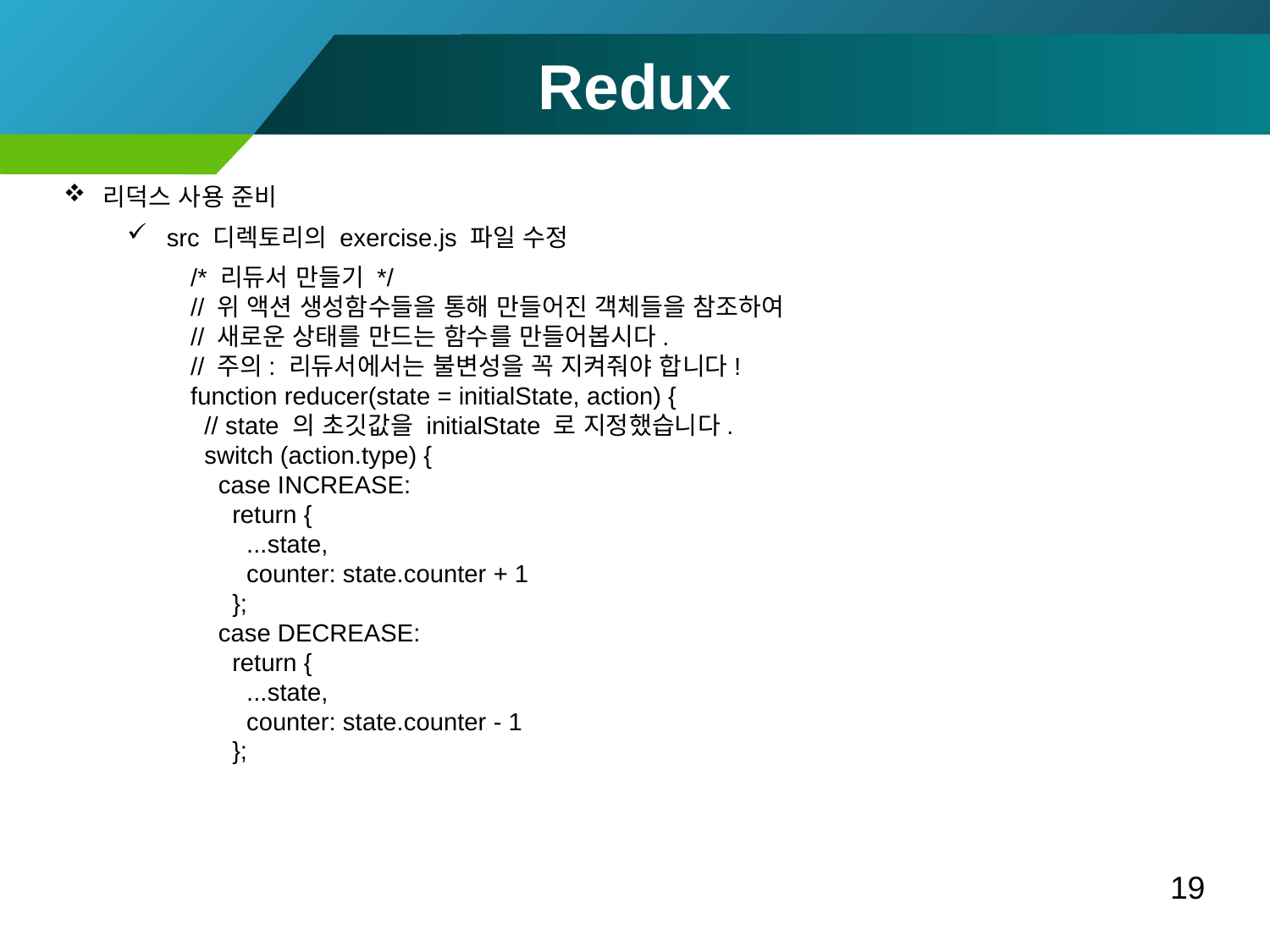

Redux
리덕스 사용 준비
src 디렉토리의 exercise.js 파일 수정
/* 리듀서 만들기 */
// 위 액션 생성함수들을 통해 만들어진 객체들을 참조하여
// 새로운 상태를 만드는 함수를 만들어봅시다.
// 주의: 리듀서에서는 불변성을 꼭 지켜줘야 합니다!
function reducer(state = initialState, action) {
  // state 의 초깃값을 initialState 로 지정했습니다.
  switch (action.type) {
    case INCREASE:
      return {
        ...state,
        counter: state.counter + 1
      };
    case DECREASE:
      return {
        ...state,
        counter: state.counter - 1
      };
19